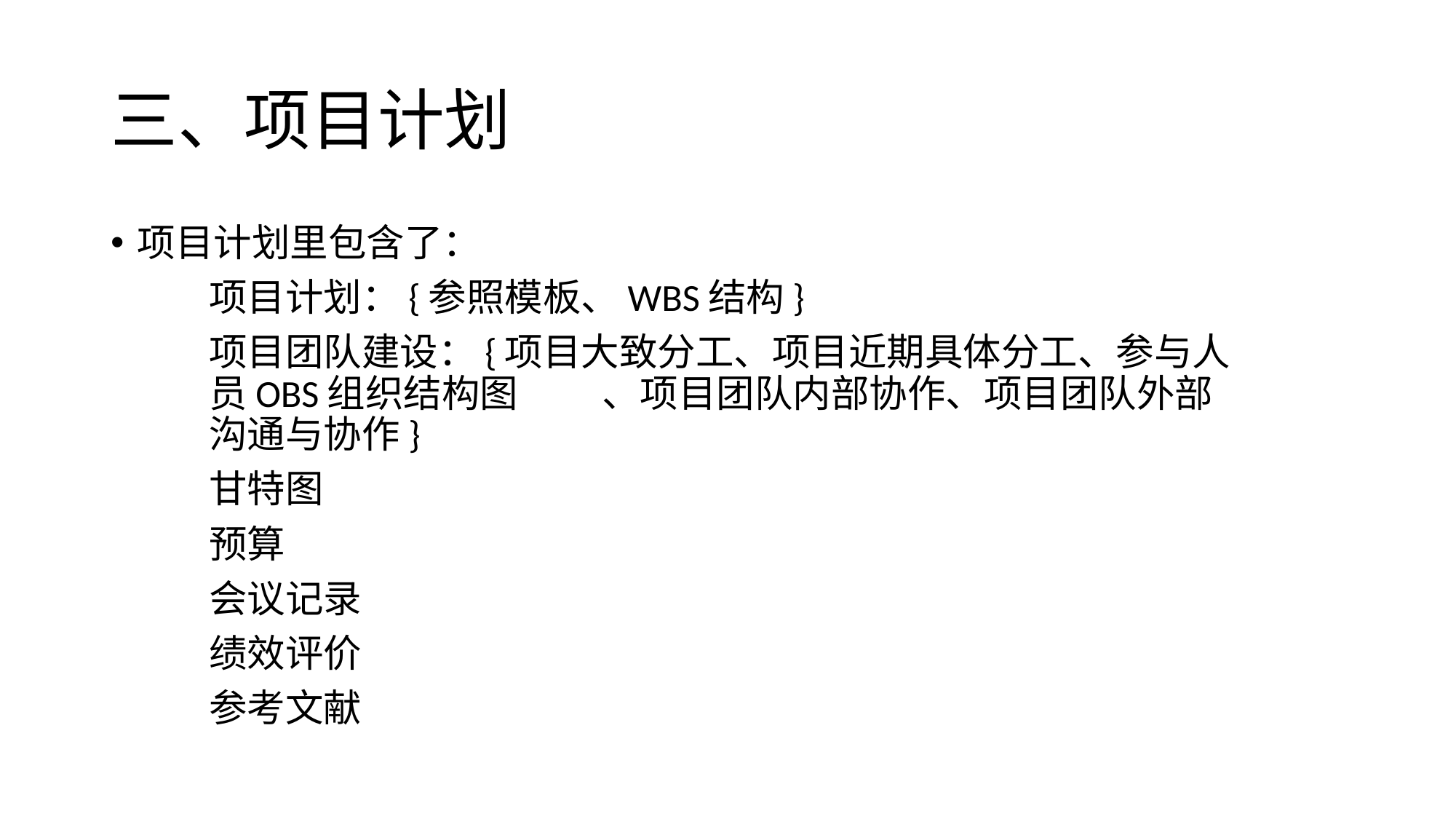

# 三、项目计划
项目计划里包含了：
	项目计划：{参照模板、WBS结构}
	项目团队建设：{项目大致分工、项目近期具体分工、参与人		员OBS组织结构图	、项目团队内部协作、项目团队外部		沟通与协作}
	甘特图
	预算
	会议记录
	绩效评价
	参考文献